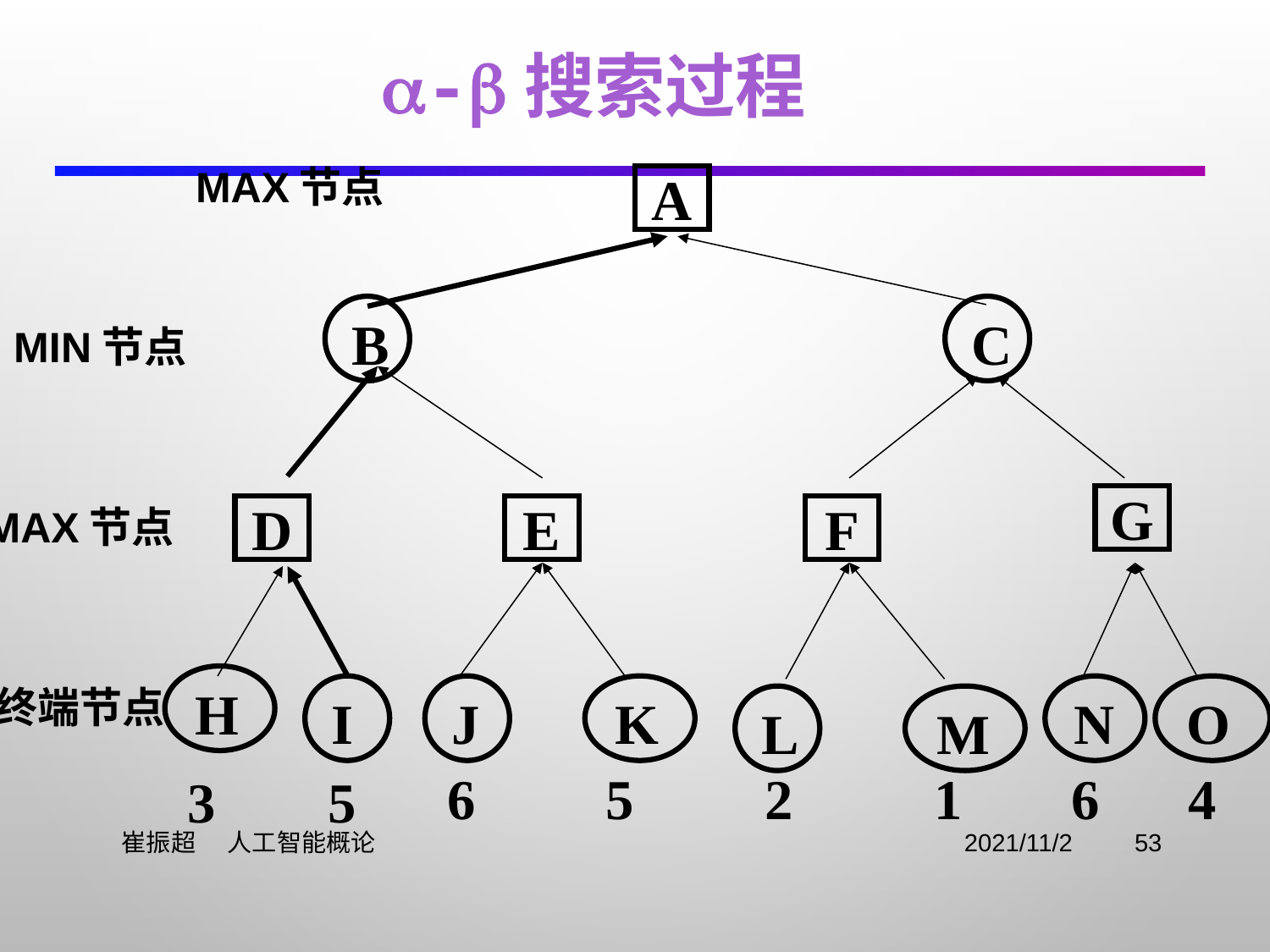

α-β搜索过程
MAX节点
A

 B
 C
MIN节点

G
MAX节点
D
E
F

 H
终端节点
 I
 J
 K
 N
 O
 L
 M
6
5
2
1
6
4
3
5
 崔振超    人工智能概论
2021/11/2
53